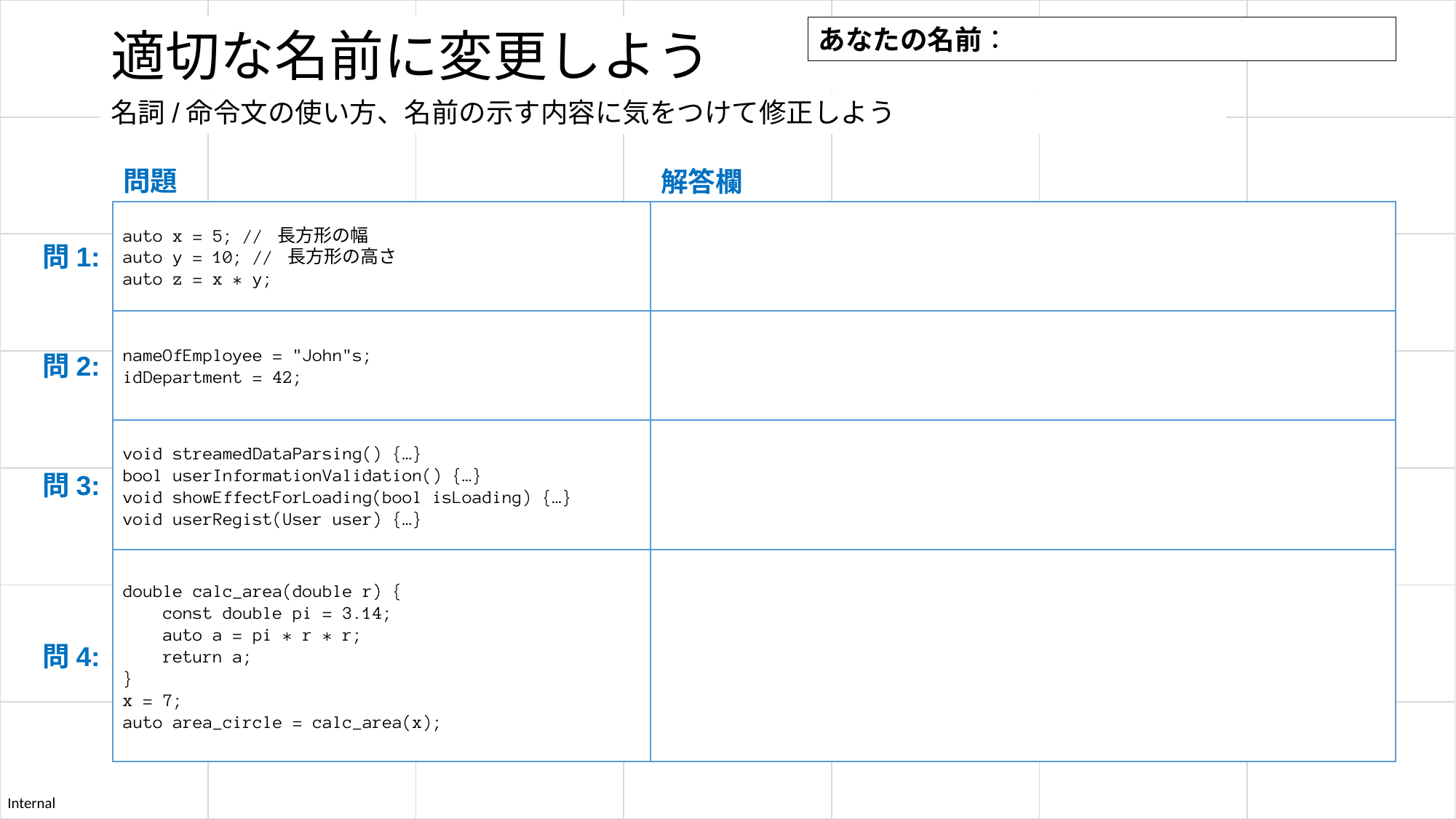

あなたの名前：
問題
解答欄
auto x = 5; // 長方形の幅
auto y = 10; // 長方形の高さ
auto z = x * y;

問1:
nameOfEmployee = "John"s;
idDepartment = 42;

問2:
void streamedDataParsing() {…}
bool userInformationValidation() {…}
void showEffectForLoading(bool isLoading) {…}
void userRegist(User user) {…}

問3:
double calc_area(double r) {
    const double pi = 3.14;
    auto a = pi * r * r;
    return a;
}
x = 7;
auto area_circle = calc_area(x);

問4: